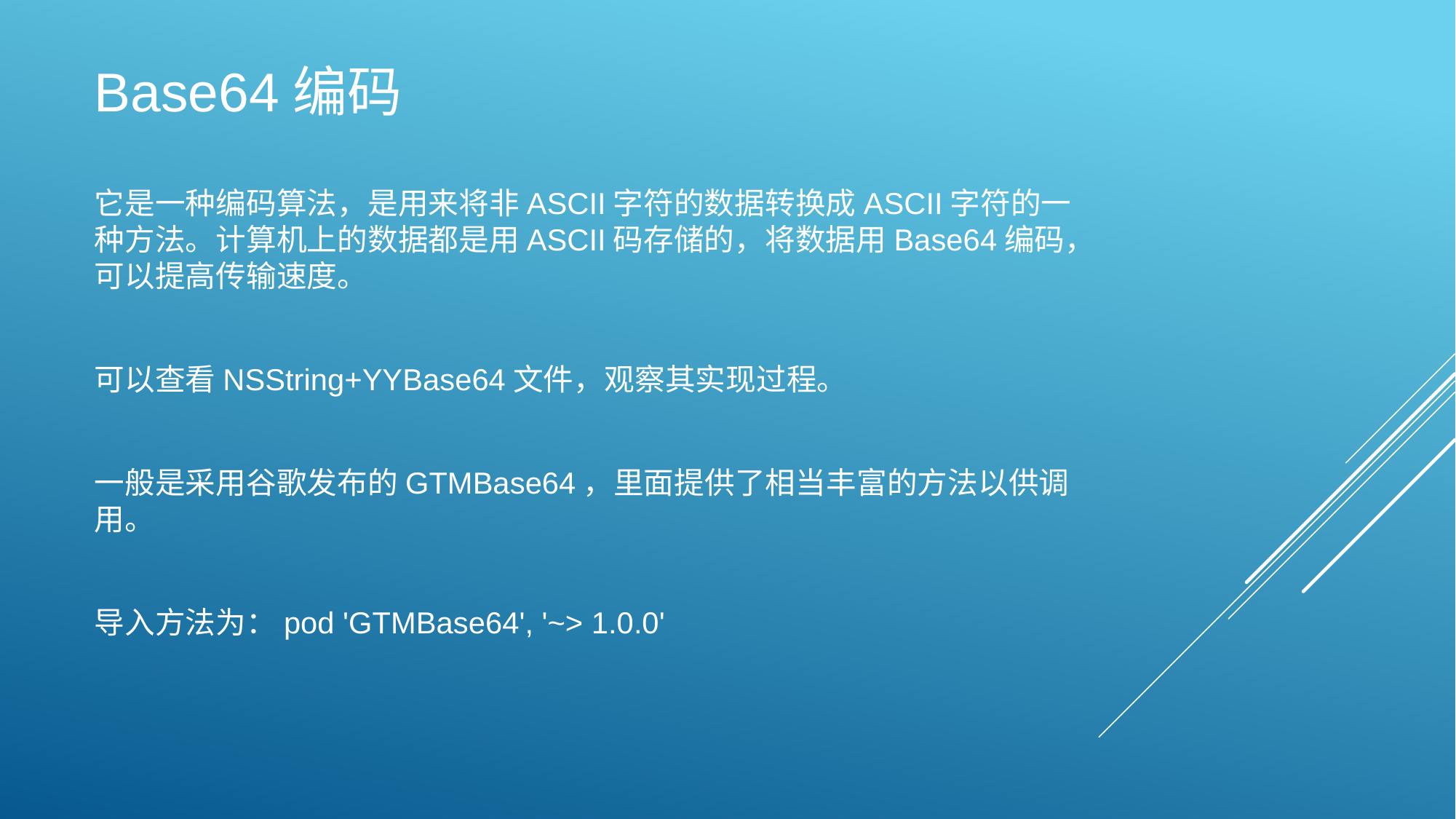

# Base64编码
它是一种编码算法，是用来将非ASCII字符的数据转换成ASCII字符的一种方法。计算机上的数据都是用ASCII码存储的，将数据用Base64编码，可以提高传输速度。

可以查看NSString+YYBase64文件，观察其实现过程。

一般是采用谷歌发布的GTMBase64，里面提供了相当丰富的方法以供调用。

导入方法为：pod 'GTMBase64', '~> 1.0.0'